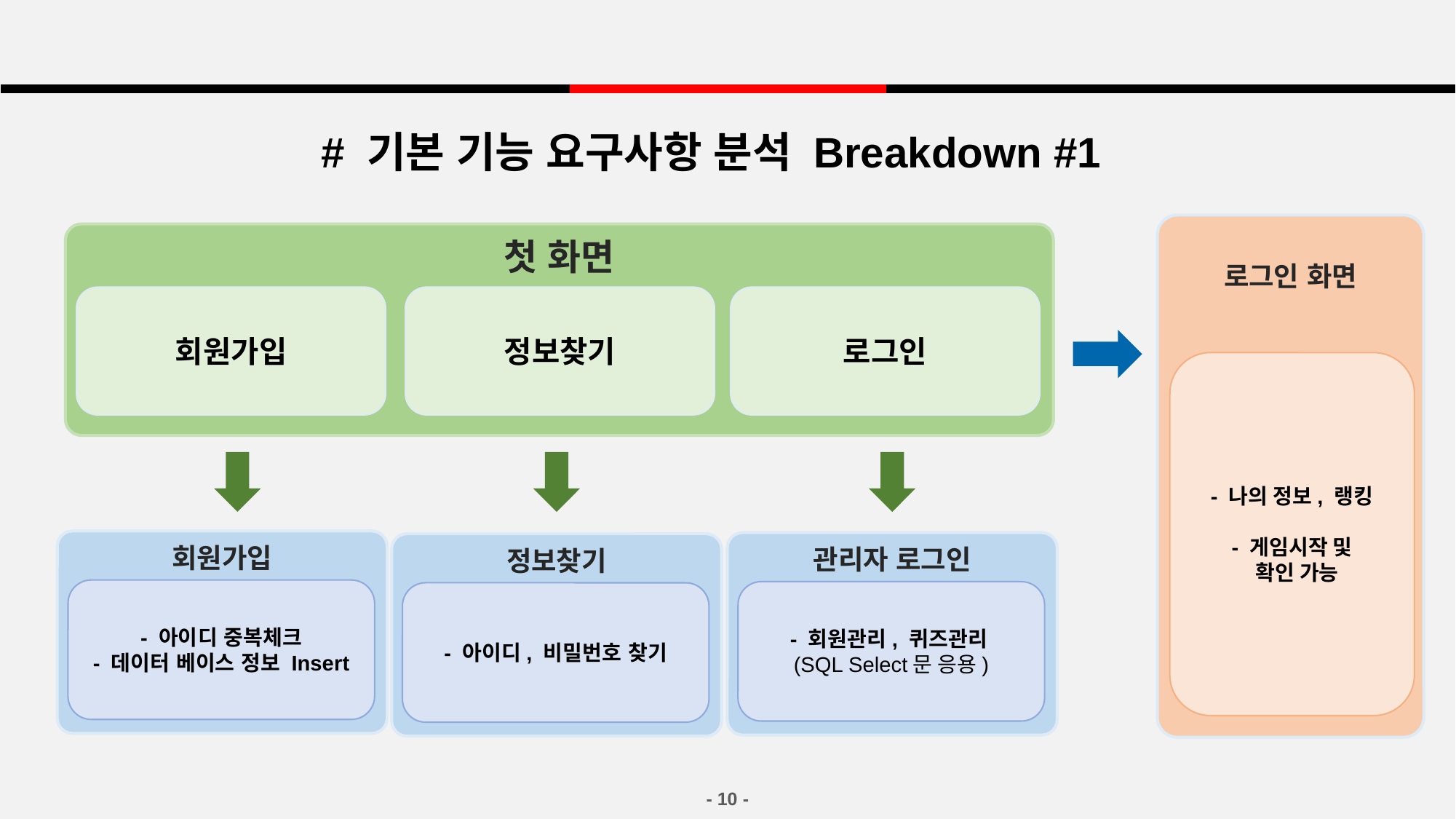

# 기본 기능 요구사항 분석 Breakdown #1
첫 화면
회원가입
정보찾기
로그인

로그인 화면
- 나의 정보, 랭킹

- 게임시작 및
 확인 가능

회원가입
- 아이디 중복체크
- 데이터 베이스 정보 Insert
관리자 로그인
- 회원관리, 퀴즈관리 
(SQL Select문 응용)
정보찾기
- 아이디, 비밀번호 찾기